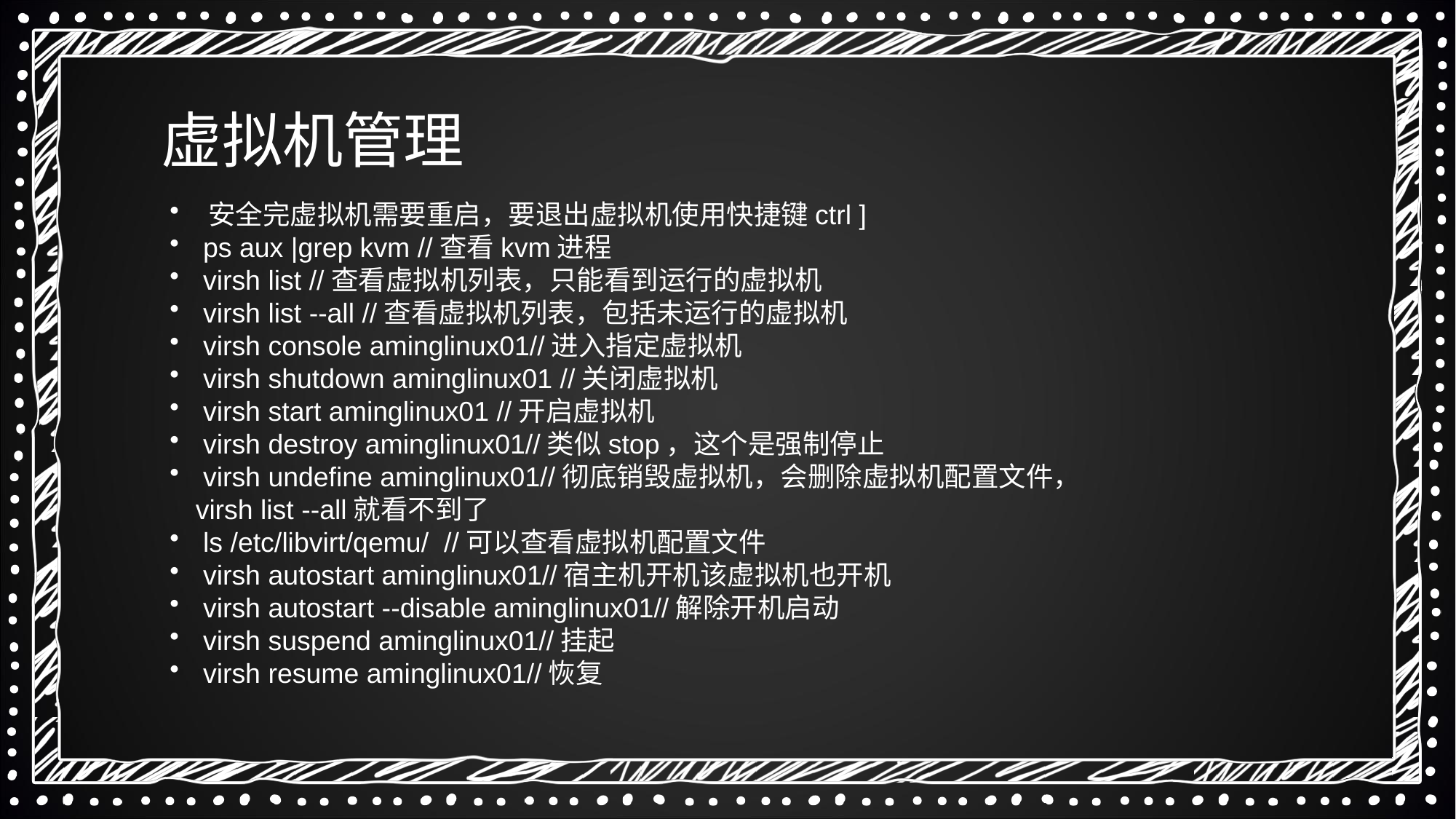

虚拟机管理
 安全完虚拟机需要重启，要退出虚拟机使用快捷键ctrl ]
 ps aux |grep kvm //查看kvm进程
 virsh list //查看虚拟机列表，只能看到运行的虚拟机
 virsh list --all //查看虚拟机列表，包括未运行的虚拟机
 virsh console aminglinux01//进入指定虚拟机
 virsh shutdown aminglinux01 //关闭虚拟机
 virsh start aminglinux01 //开启虚拟机
 virsh destroy aminglinux01//类似stop，这个是强制停止
 virsh undefine aminglinux01//彻底销毁虚拟机，会删除虚拟机配置文件，virsh list --all就看不到了
 ls /etc/libvirt/qemu/  //可以查看虚拟机配置文件
 virsh autostart aminglinux01//宿主机开机该虚拟机也开机
 virsh autostart --disable aminglinux01//解除开机启动
 virsh suspend aminglinux01//挂起
 virsh resume aminglinux01//恢复